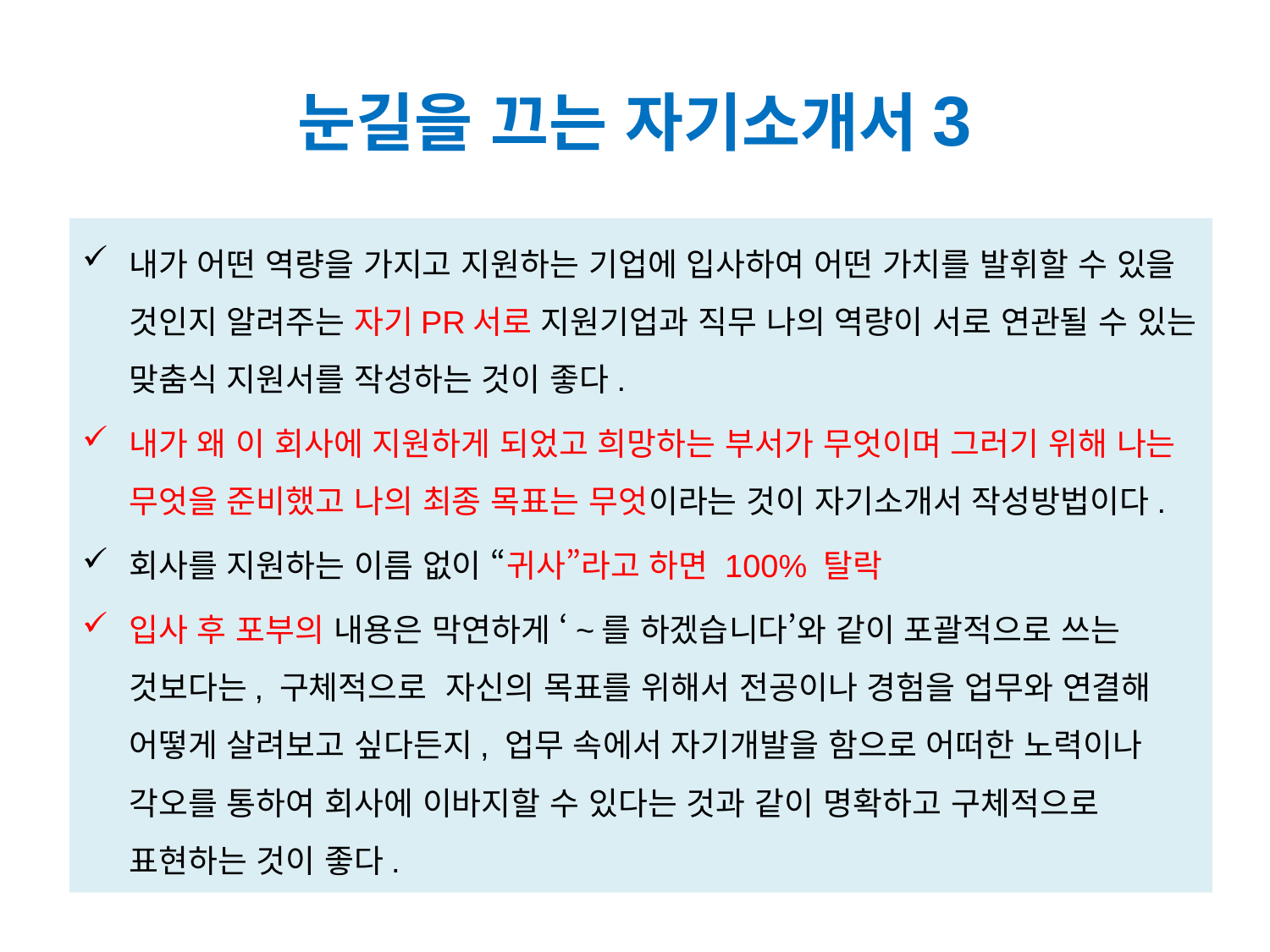

# 눈길을 끄는 자기소개서3
내가 어떤 역량을 가지고 지원하는 기업에 입사하여 어떤 가치를 발휘할 수 있을 것인지 알려주는 자기PR서로 지원기업과 직무 나의 역량이 서로 연관될 수 있는 맞춤식 지원서를 작성하는 것이 좋다.
내가 왜 이 회사에 지원하게 되었고 희망하는 부서가 무엇이며 그러기 위해 나는 무엇을 준비했고 나의 최종 목표는 무엇이라는 것이 자기소개서 작성방법이다.
회사를 지원하는 이름 없이 “귀사”라고 하면 100% 탈락
입사 후 포부의 내용은 막연하게 ‘~를 하겠습니다’와 같이 포괄적으로 쓰는 것보다는, 구체적으로  자신의 목표를 위해서 전공이나 경험을 업무와 연결해 어떻게 살려보고 싶다든지, 업무 속에서 자기개발을 함으로 어떠한 노력이나 각오를 통하여 회사에 이바지할 수 있다는 것과 같이 명확하고 구체적으로 표현하는 것이 좋다.